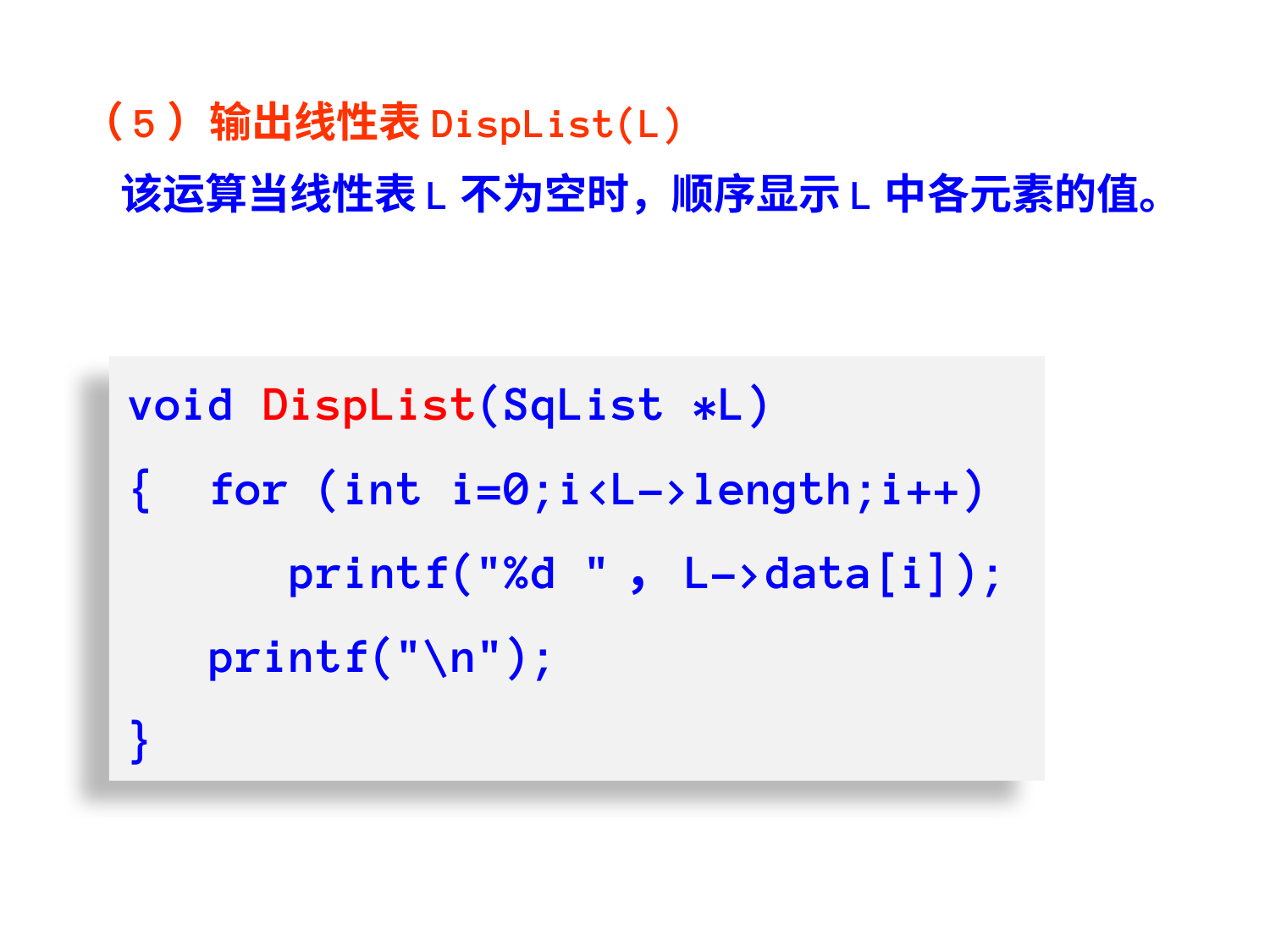

（5）输出线性表DispList(L)
   该运算当线性表L不为空时，顺序显示L中各元素的值。
void DispList(SqList *L)
{  for (int i=0;i<L->length;i++)
      printf("%d "，L->data[i]);
   printf("\n");
}